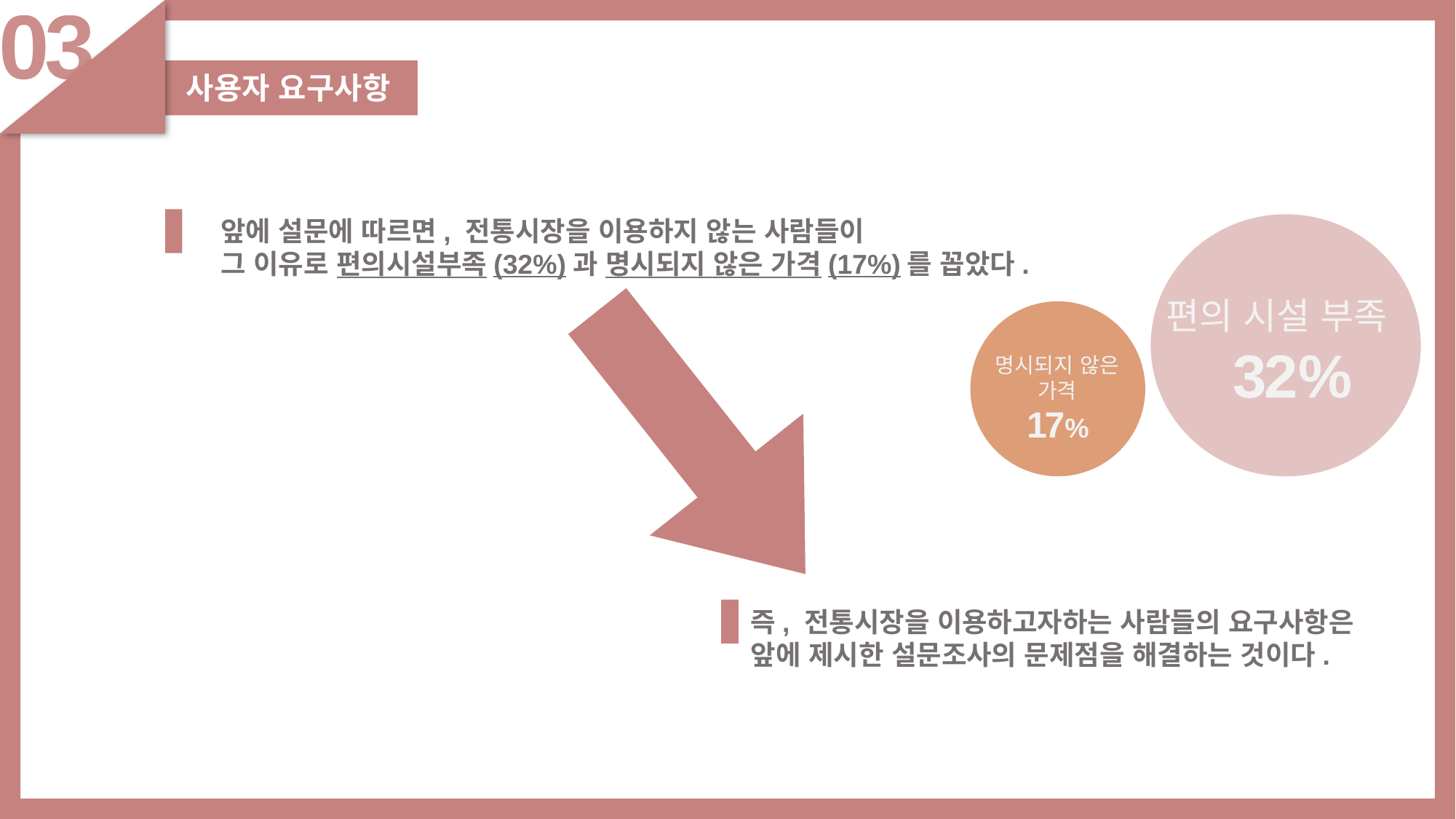

03

사용자 요구사항
앞에 설문에 따르면, 전통시장을 이용하지 않는 사람들이
그 이유로 편의시설부족(32%)과 명시되지 않은 가격(17%)를 꼽았다.

편의 시설 부족

32%

명시되지 않은
가격
17%

즉, 전통시장을 이용하고자하는 사람들의 요구사항은
앞에 제시한 설문조사의 문제점을 해결하는 것이다.